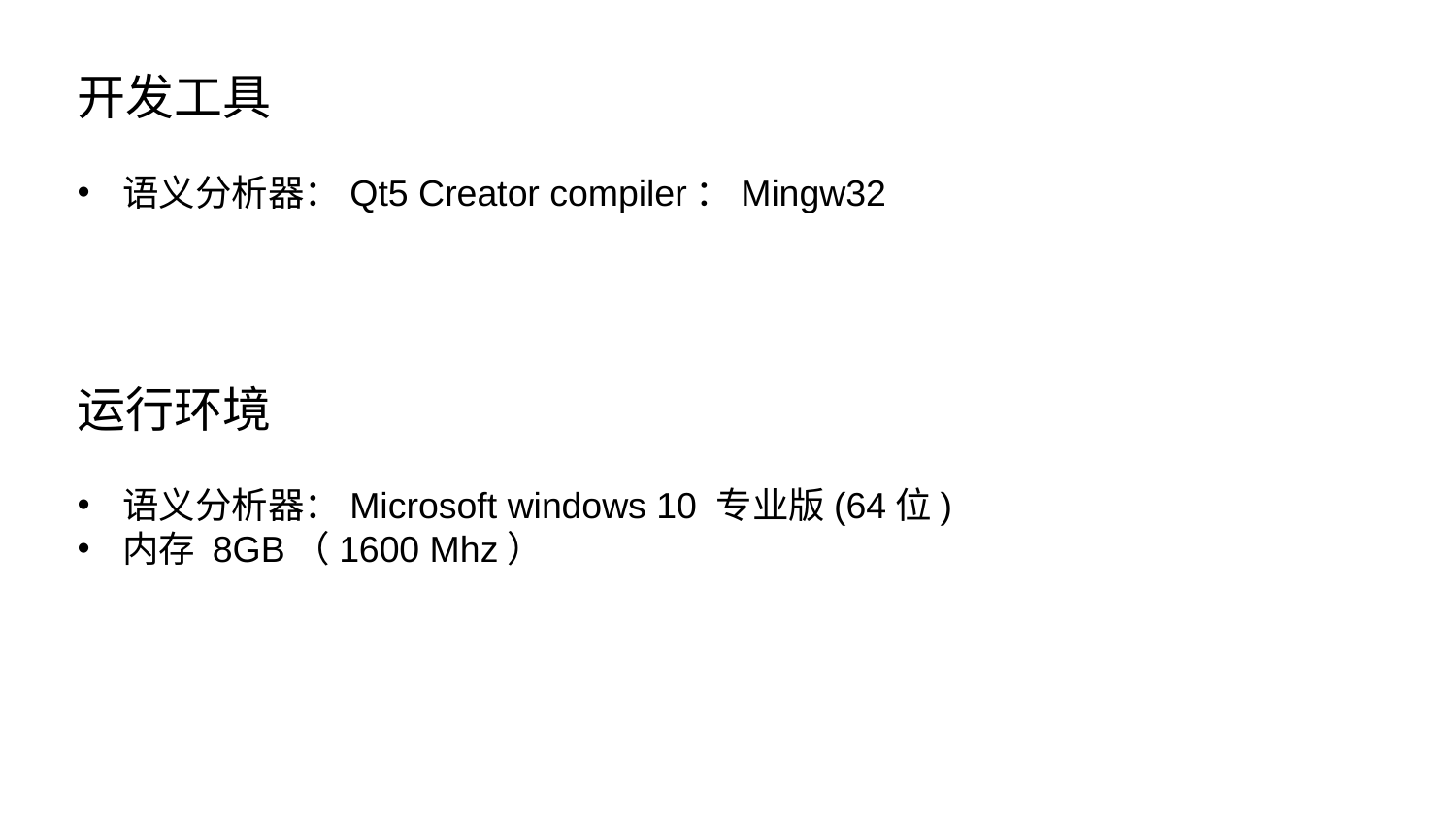

开发工具
语义分析器：Qt5 Creator compiler：Mingw32
运行环境
语义分析器：Microsoft windows 10 专业版(64位)
内存 8GB（1600 Mhz）